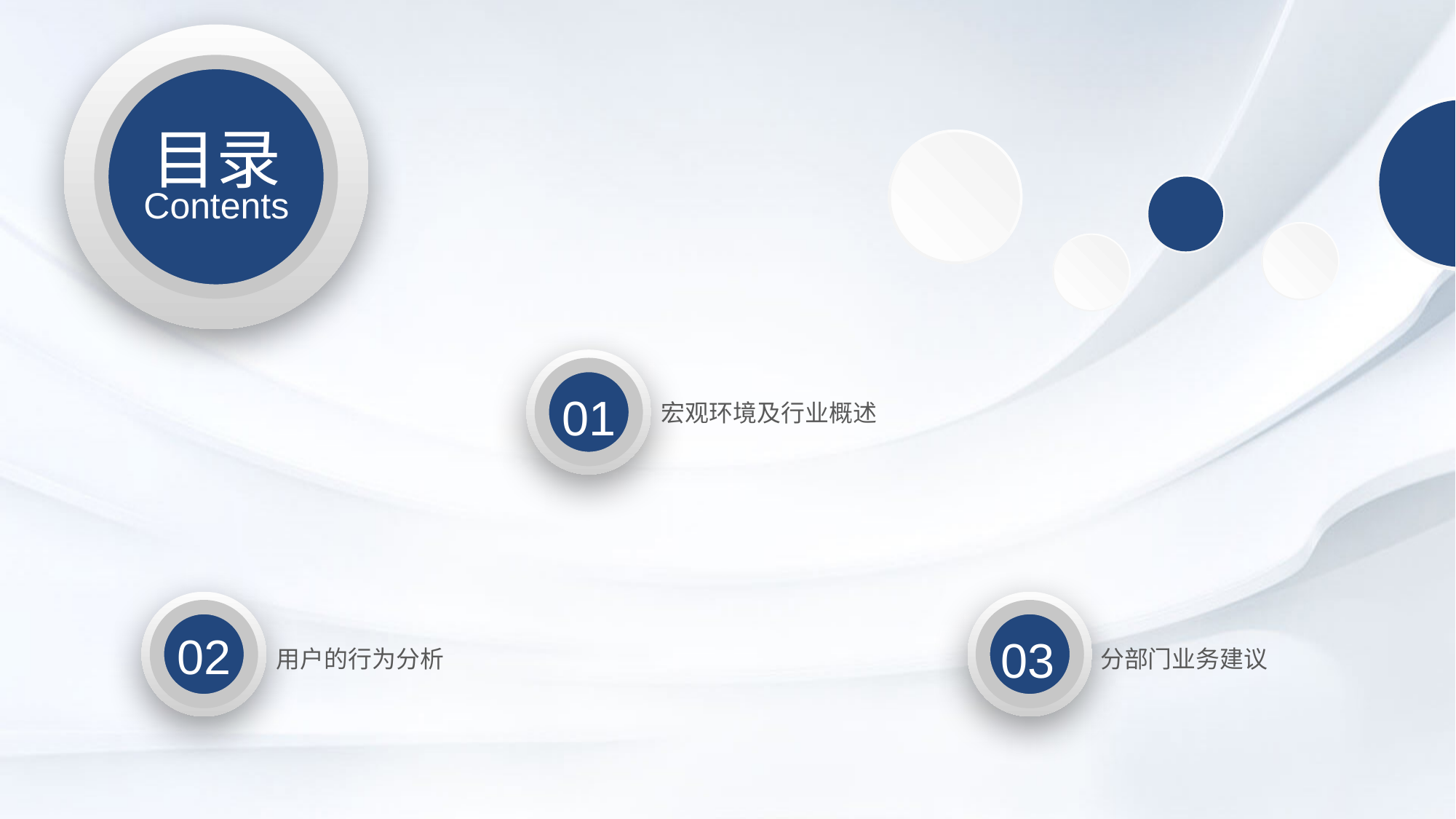

目录
Contents

01
宏观环境及行业概述

02
用户的行为分析

03
分部门业务建议